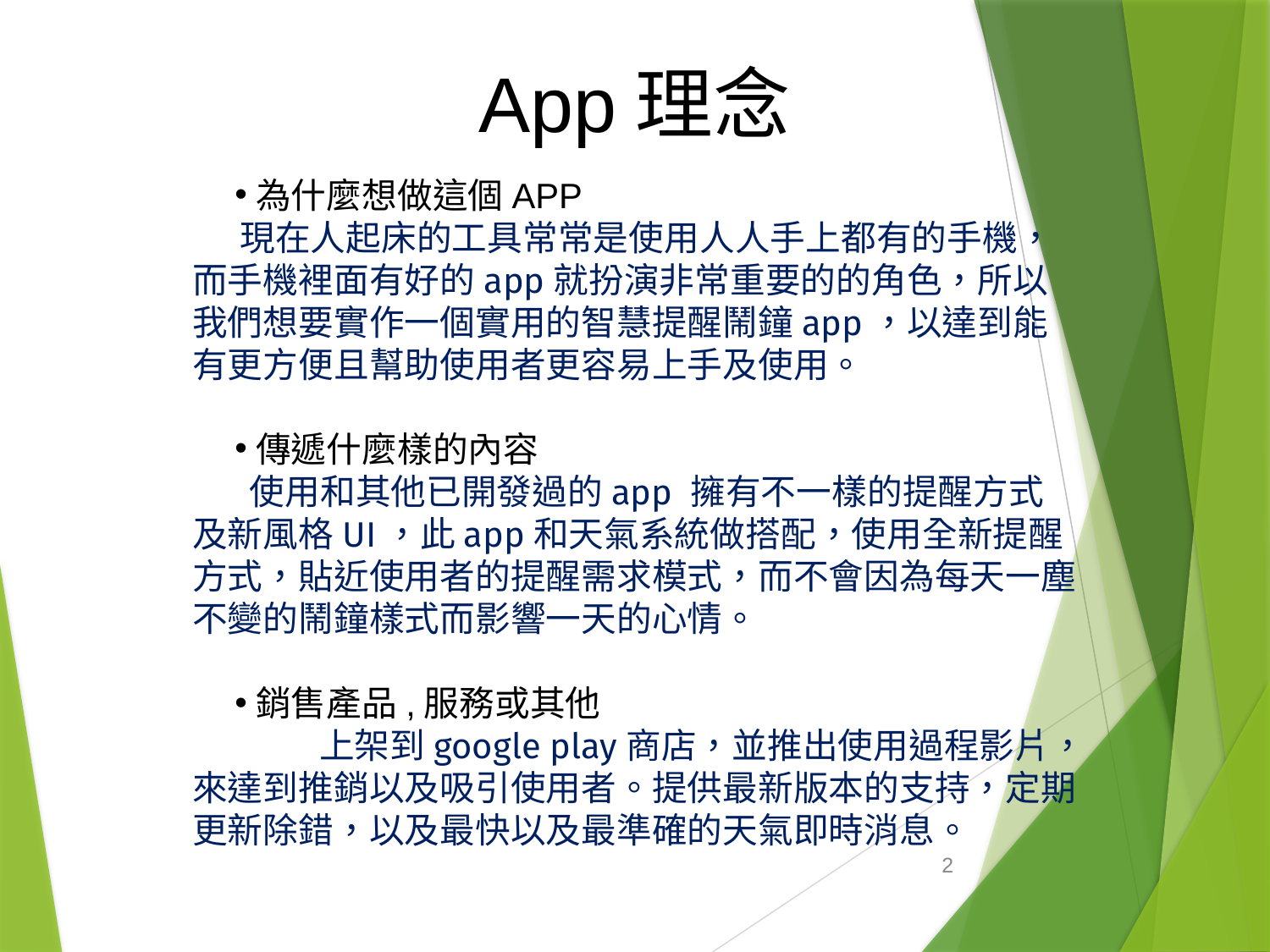

# App理念
為什麼想做這個APP
    現在人起床的工具常常是使用人人手上都有的手機，而手機裡面有好的app就扮演非常重要的的角色，所以我們想要實作一個實用的智慧提醒鬧鐘app，以達到能有更方便且幫助使用者更容易上手及使用。

傳遞什麼樣的內容
     使用和其他已開發過的app 擁有不一樣的提醒方式及新風格UI，此app和天氣系統做搭配，使用全新提醒方式，貼近使用者的提醒需求模式，而不會因為每天一塵不變的鬧鐘樣式而影響一天的心情。

銷售產品,服務或其他
	上架到google play商店，並推出使用過程影片，來達到推銷以及吸引使用者。提供最新版本的支持，定期更新除錯，以及最快以及最準確的天氣即時消息。

2